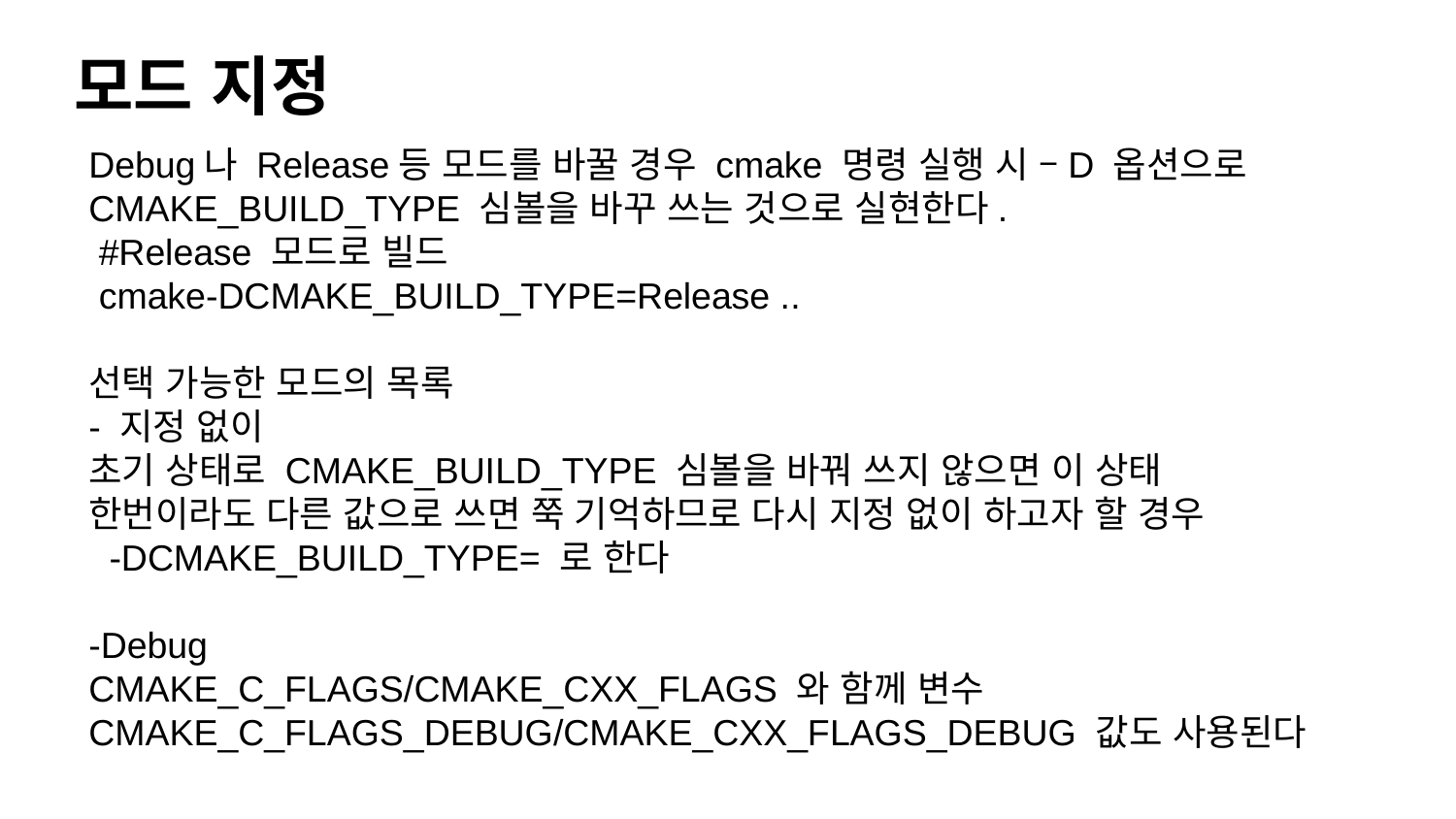

모드 지정
Debug나 Release등 모드를 바꿀 경우 cmake 명령 실행 시 –D 옵션으로 CMAKE_BUILD_TYPE 심볼을 바꾸 쓰는 것으로 실현한다.
 #Release 모드로 빌드
 cmake-DCMAKE_BUILD_TYPE=Release ..

선택 가능한 모드의 목록
- 지정 없이
초기 상태로 CMAKE_BUILD_TYPE 심볼을 바꿔 쓰지 않으면 이 상태
한번이라도 다른 값으로 쓰면 쭉 기억하므로 다시 지정 없이 하고자 할 경우
  -DCMAKE_BUILD_TYPE= 로 한다

-Debug
CMAKE_C_FLAGS/CMAKE_CXX_FLAGS 와 함께 변수 CMAKE_C_FLAGS_DEBUG/CMAKE_CXX_FLAGS_DEBUG 값도 사용된다